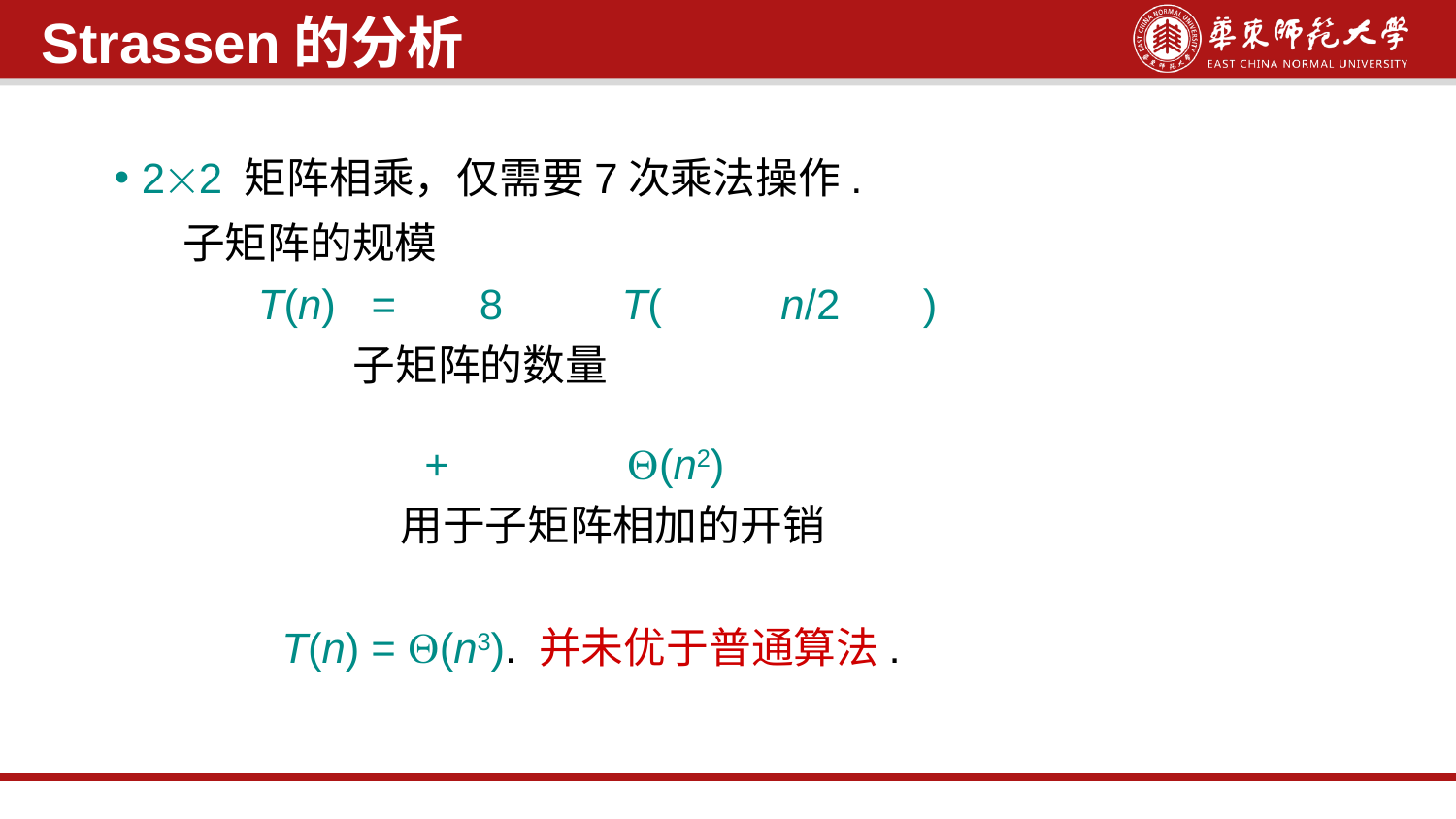

Strassen的分析
2×2 矩阵相乘，仅需要7次乘法操作.
 子矩阵的规模
        T(n)   =       8          T(          n/2       )
                   子矩阵的数量

                      +               Θ(n2)
                        用于子矩阵相加的开销

          T(n) = Θ(n3). 并未优于普通算法.